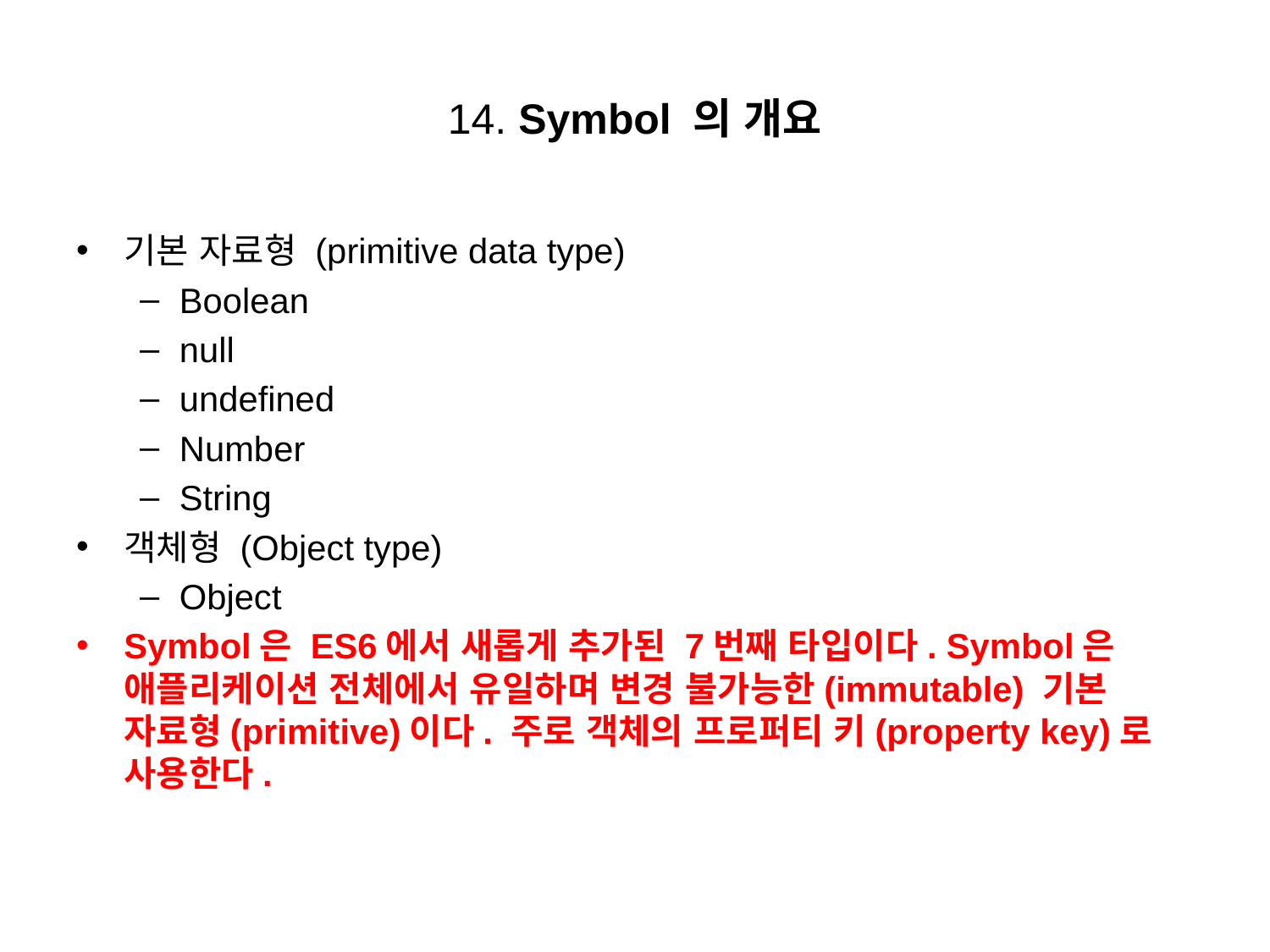

# 14. Symbol 의 개요
기본 자료형 (primitive data type)
Boolean
null
undefined
Number
String
객체형 (Object type)
Object
Symbol은 ES6에서 새롭게 추가된 7번째 타입이다. Symbol은 애플리케이션 전체에서 유일하며 변경 불가능한(immutable) 기본 자료형(primitive)이다. 주로 객체의 프로퍼티 키(property key)로 사용한다.